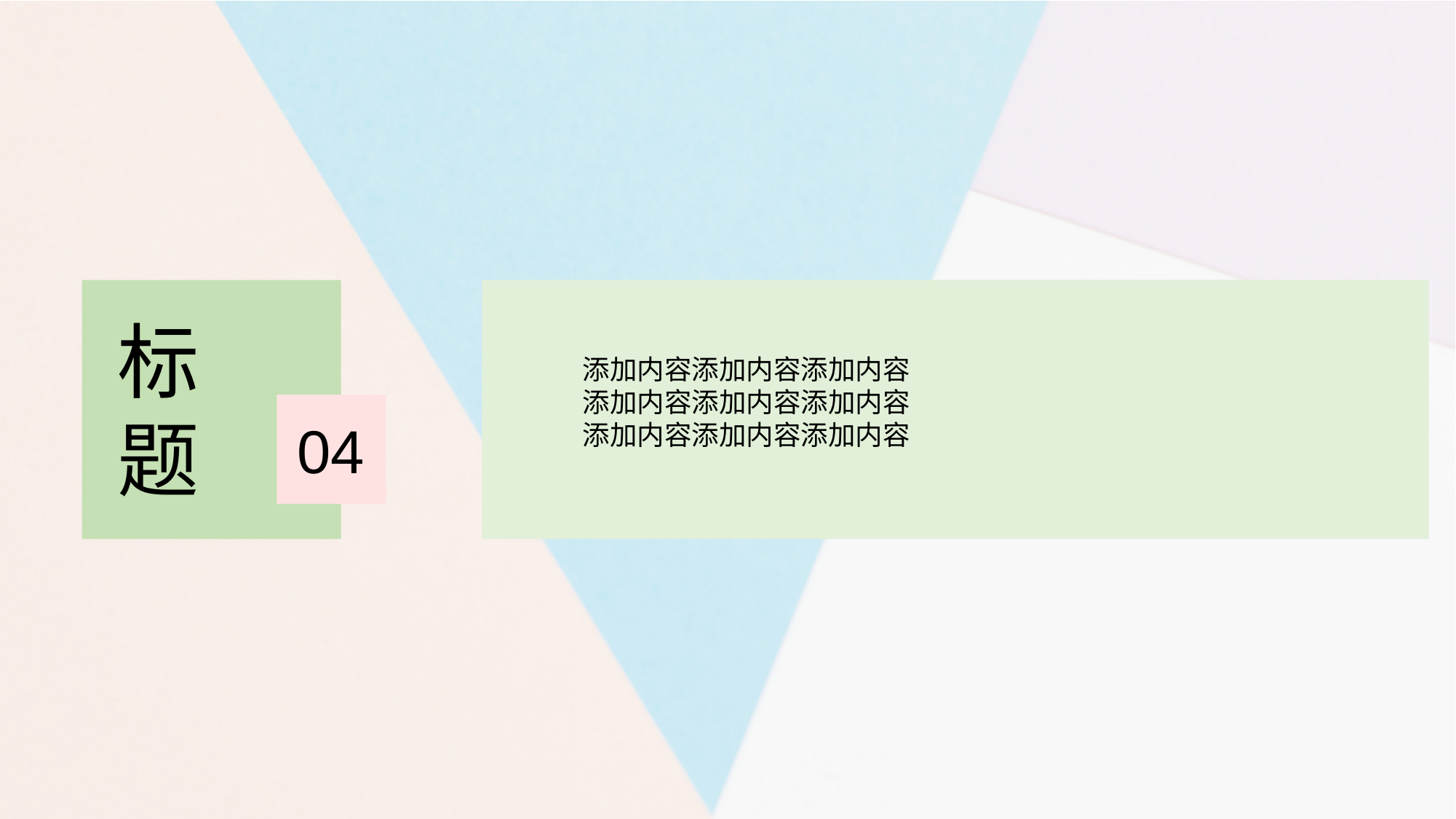

添加内容添加内容添加内容
添加内容添加内容添加内容
添加内容添加内容添加内容

标题
04